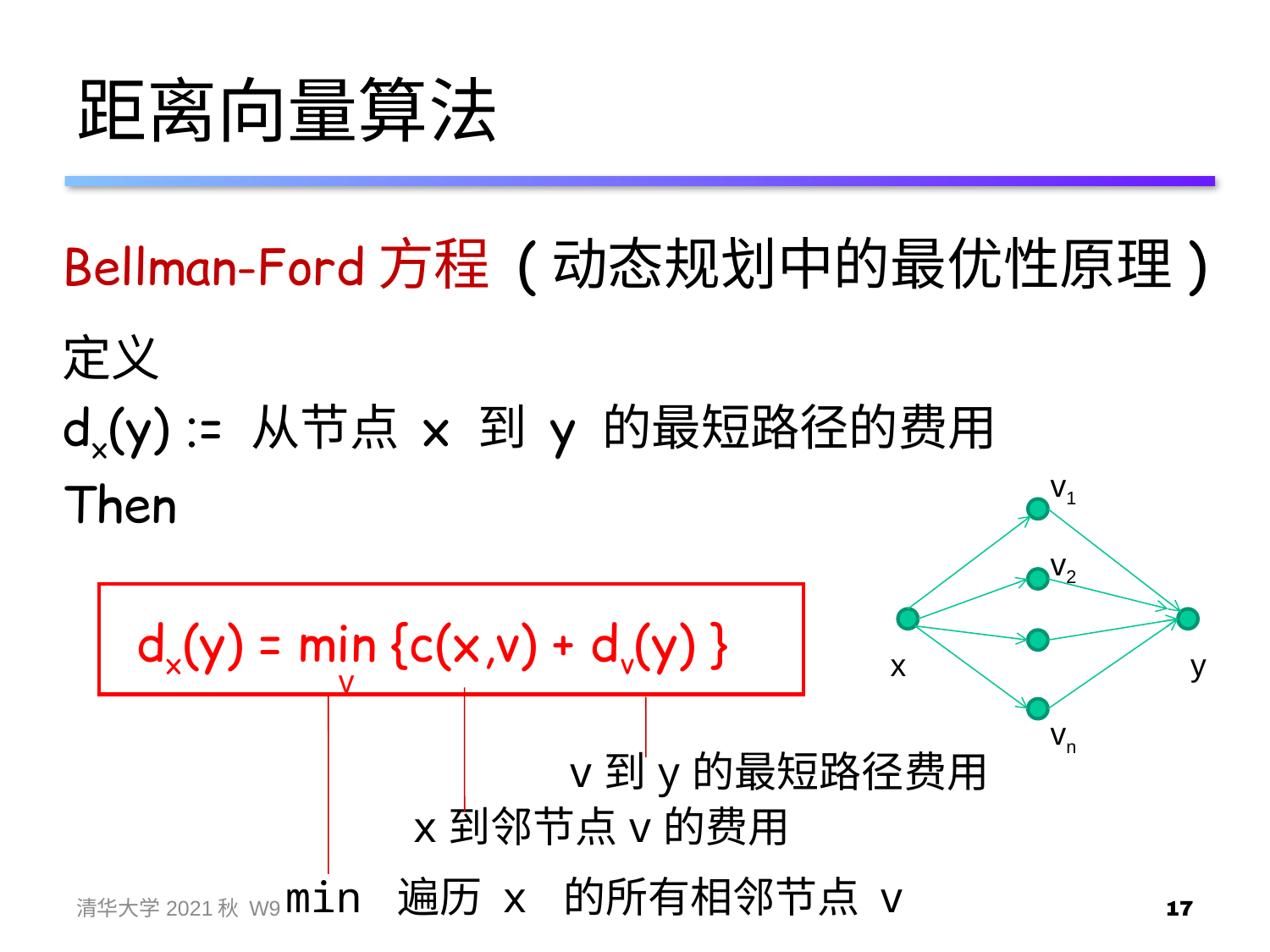

# 距离向量算法
Bellman-Ford方程 (动态规划中的最优性原理)
定义
dx(y) := 从节点 x 到 y 的最短路径的费用
Then

     dx(y) = min {c(x,v) + dv(y) }

v1

v2

v

x
y

vn
v到y的最短路径费用
x到邻节点v的费用
min 遍历 x 的所有相邻节点 v
清华大学2021秋 W9
17